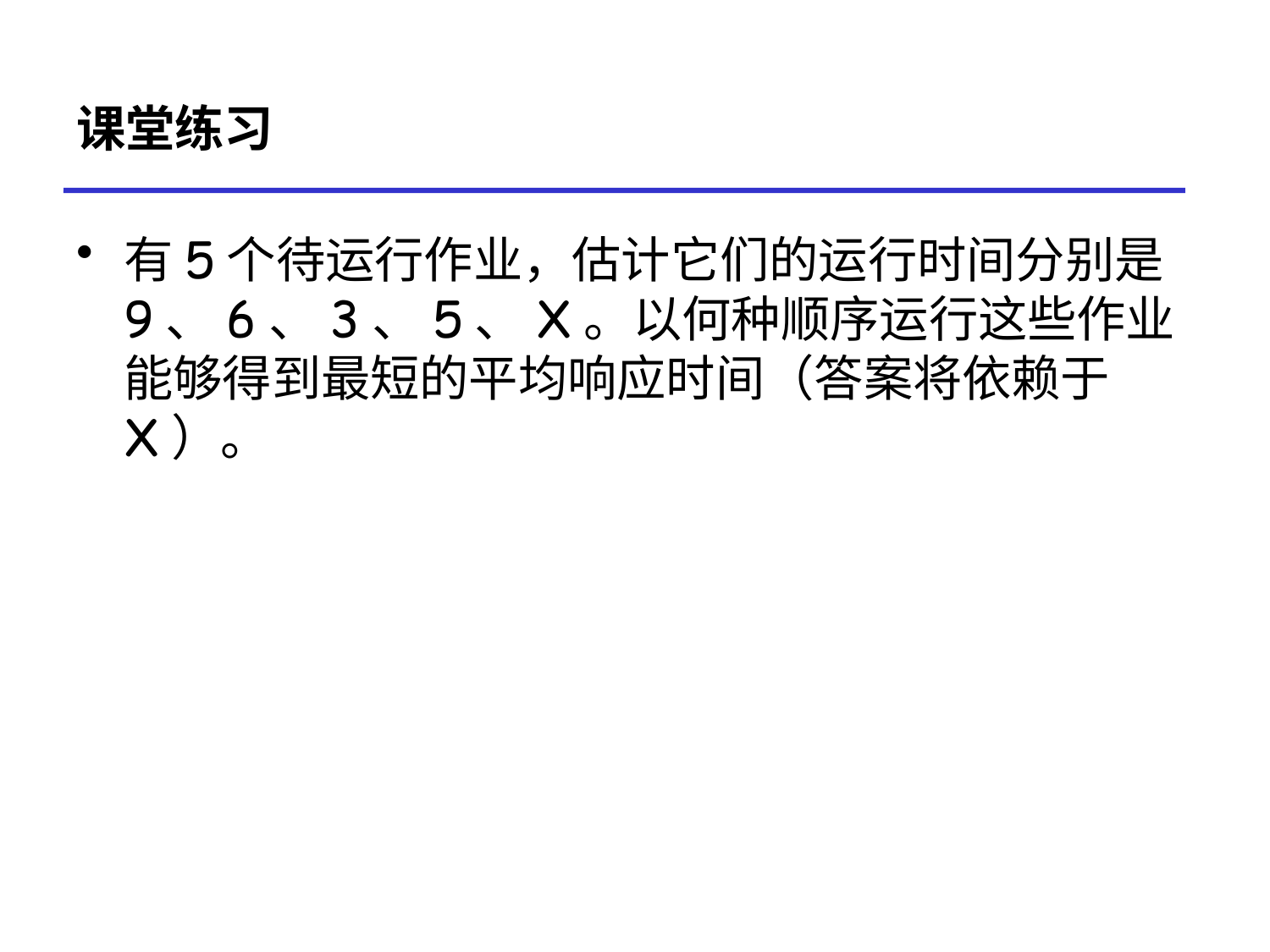

# 课堂练习
有5个待运行作业，估计它们的运行时间分别是9、6、3、5、X。以何种顺序运行这些作业能够得到最短的平均响应时间（答案将依赖于X）。
17